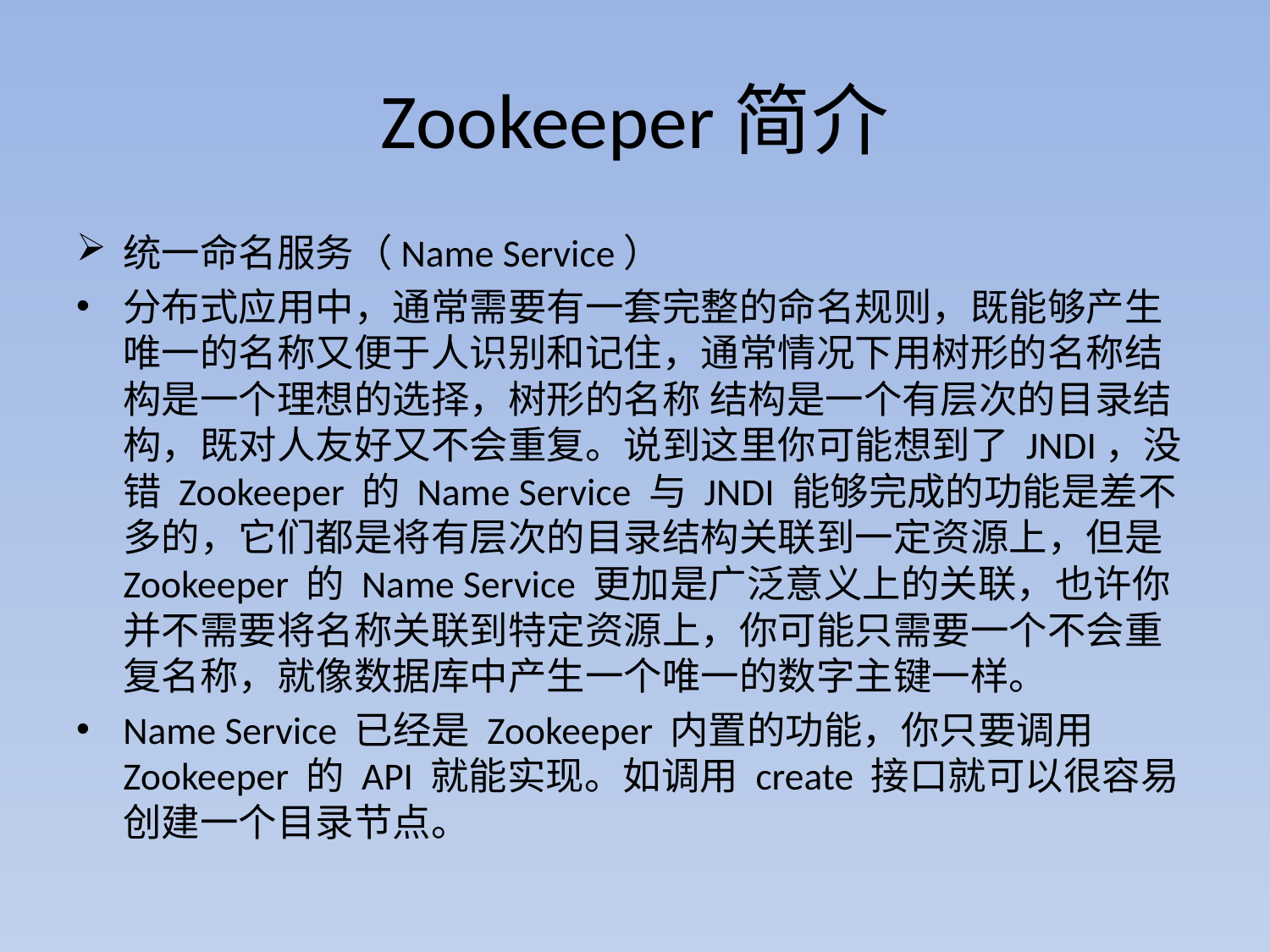

# Zookeeper简介
统一命名服务（Name Service）
分布式应用中，通常需要有一套完整的命名规则，既能够产生唯一的名称又便于人识别和记住，通常情况下用树形的名称结构是一个理想的选择，树形的名称 结构是一个有层次的目录结构，既对人友好又不会重复。说到这里你可能想到了 JNDI，没错 Zookeeper 的 Name Service 与 JNDI 能够完成的功能是差不多的，它们都是将有层次的目录结构关联到一定资源上，但是 Zookeeper 的 Name Service 更加是广泛意义上的关联，也许你并不需要将名称关联到特定资源上，你可能只需要一个不会重复名称，就像数据库中产生一个唯一的数字主键一样。
Name Service 已经是 Zookeeper 内置的功能，你只要调用 Zookeeper 的 API 就能实现。如调用 create 接口就可以很容易创建一个目录节点。